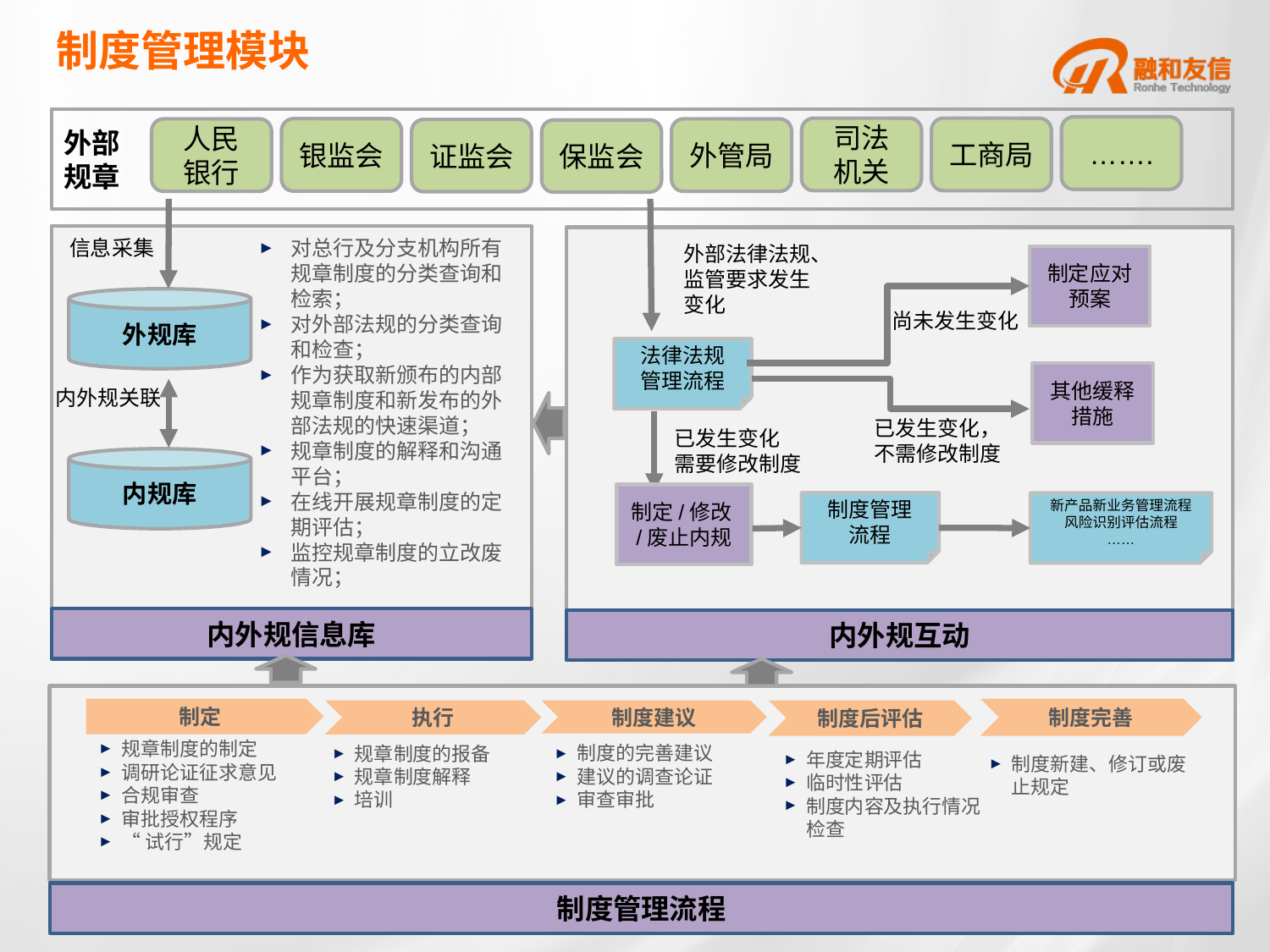

# 制度管理模块

…….
司法
机关
工商局
银监会
外部
规章
人民
银行
外管局
证监会
保监会

信息采集
对总行及分支机构所有规章制度的分类查询和检索；
对外部法规的分类查询和检查；
作为获取新颁布的内部规章制度和新发布的外部法规的快速渠道；
规章制度的解释和沟通平台；
在线开展规章制度的定期评估；
监控规章制度的立改废情况；

外部法律法规、监管要求发生变化
制定应对预案
外规库
尚未发生变化
法律法规
管理流程
其他缓释措施
内外规关联

已发生变化，不需修改制度
已发生变化
需要修改制度
内规库
制定/修改/废止内规
制度管理
流程
新产品新业务管理流程
风险识别评估流程
……
内外规信息库
内外规互动

制定
制度完善
执行
制度建议
制度后评估
规章制度的制定
调研论证征求意见
合规审查
审批授权程序
“试行”规定
规章制度的报备
规章制度解释
培训
制度的完善建议
建议的调查论证
审查审批

年度定期评估
临时性评估
制度内容及执行情况检查
制度新建、修订或废止规定

1
制度管理流程
15
15